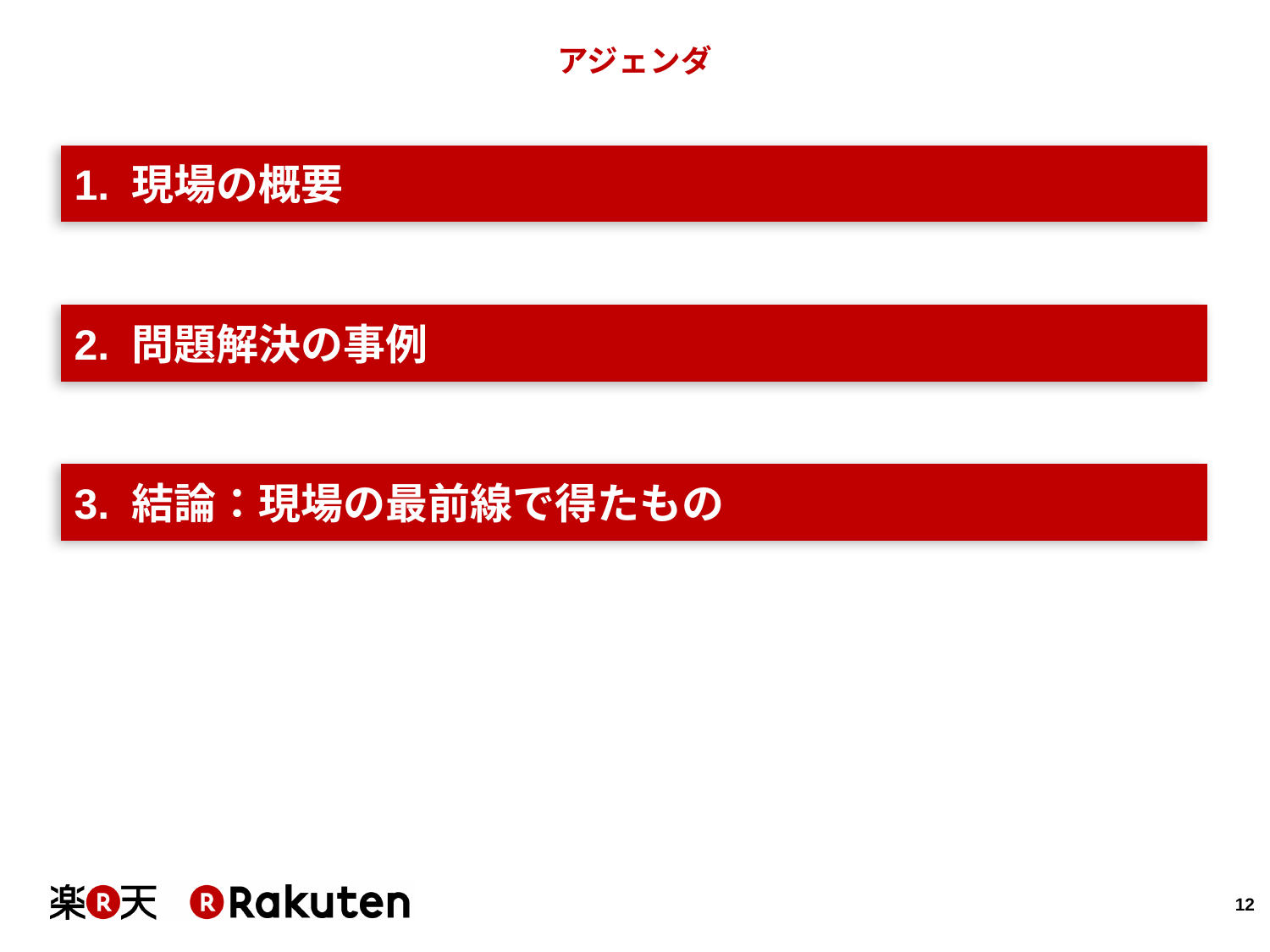

# アジェンダ
1. 現場の概要
2. 問題解決の事例
3. 結論：現場の最前線で得たもの